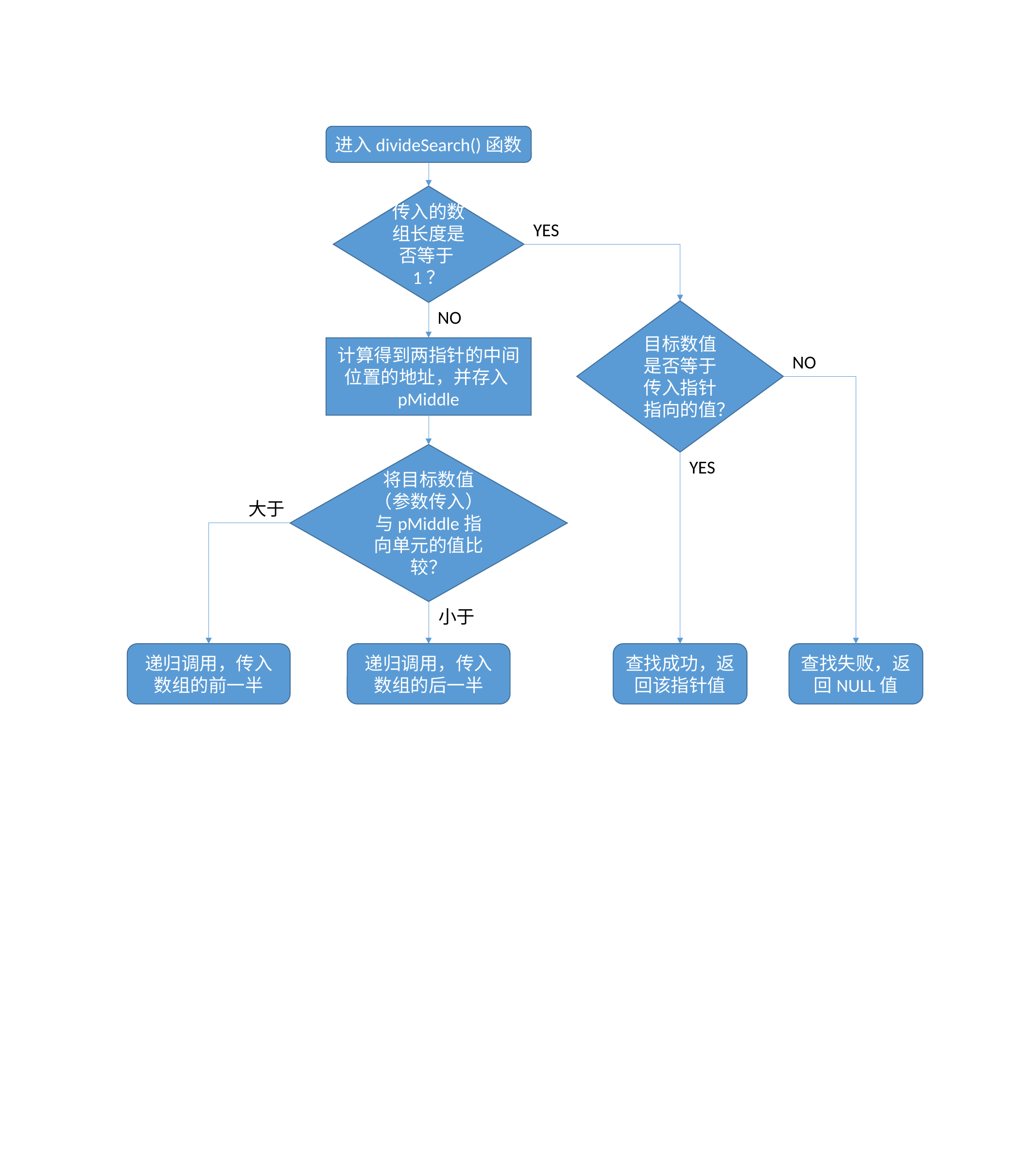

进入divideSearch()函数
传入的数组长度是否等于1？
YES
目标数值是否等于传入指针指向的值？
NO
计算得到两指针的中间位置的地址，并存入pMiddle
NO
将目标数值（参数传入）与pMiddle指向单元的值比较？
YES
大于
小于
递归调用，传入数组的后一半
查找成功，返回该指针值
查找失败，返回NULL值
递归调用，传入数组的前一半